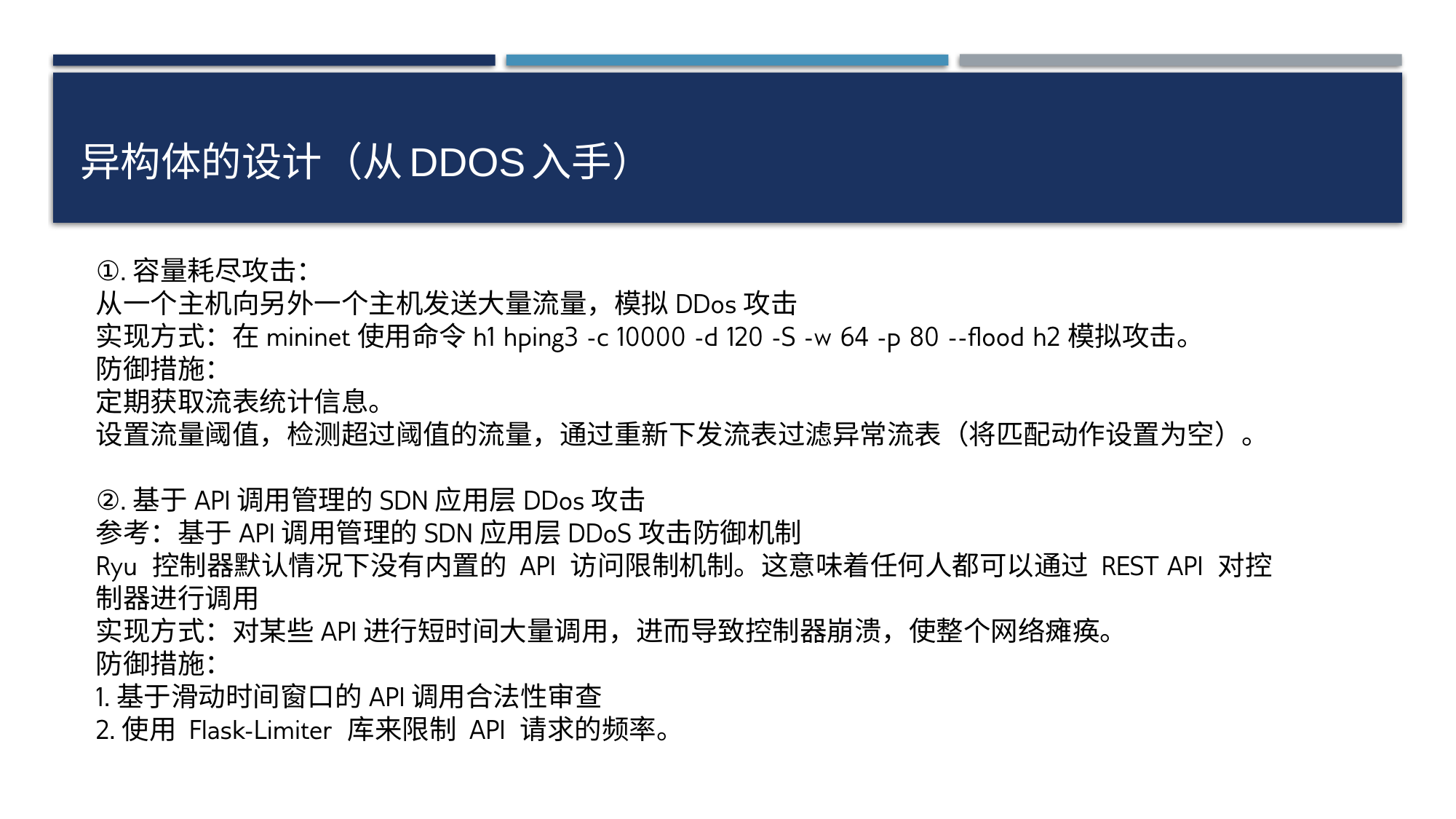

# 异构体的设计（从DDOS入手）
①.容量耗尽攻击：
从一个主机向另外一个主机发送大量流量，模拟DDos攻击
实现方式：在mininet使用命令h1 hping3 -c 10000 -d 120 -S -w 64 -p 80 --flood h2模拟攻击。
防御措施：
定期获取流表统计信息。
设置流量阈值，检测超过阈值的流量，通过重新下发流表过滤异常流表（将匹配动作设置为空）。

②.基于API调用管理的SDN应用层DDos攻击
参考：基于API调用管理的SDN应用层DDoS攻击防御机制
Ryu 控制器默认情况下没有内置的 API 访问限制机制。这意味着任何人都可以通过 REST API 对控制器进行调用
实现方式：对某些API进行短时间大量调用，进而导致控制器崩溃，使整个网络瘫痪。
防御措施：
1.基于滑动时间窗口的API调用合法性审查
2.使用 Flask-Limiter 库来限制 API 请求的频率。